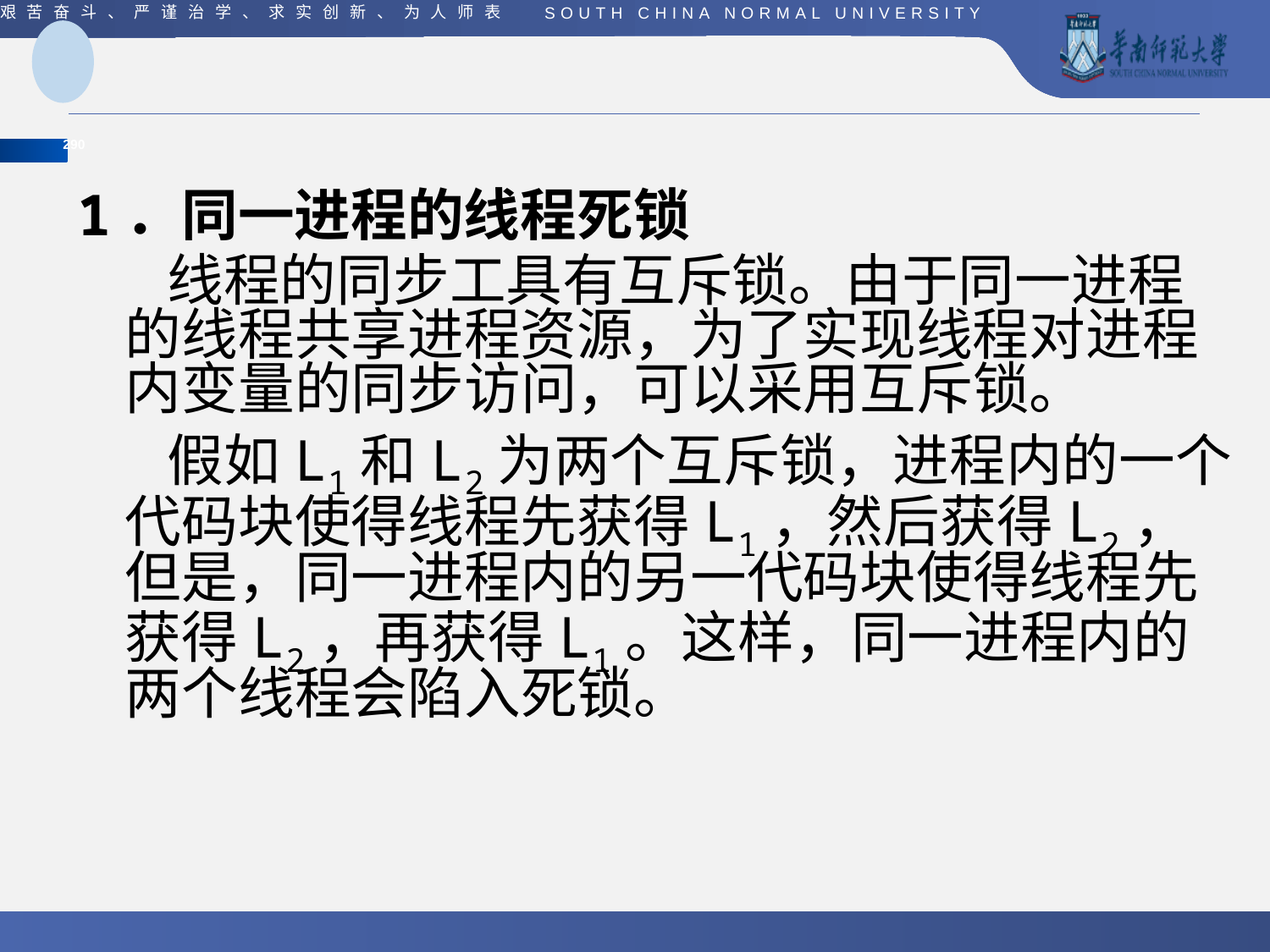

1．同一进程的线程死锁
      线程的同步工具有互斥锁。由于同一进程的线程共享进程资源，为了实现线程对进程内变量的同步访问，可以采用互斥锁。
      假如L1和L2为两个互斥锁，进程内的一个代码块使得线程先获得L1，然后获得L2，但是，同一进程内的另一代码块使得线程先获得L2，再获得L1。这样，同一进程内的两个线程会陷入死锁。

290